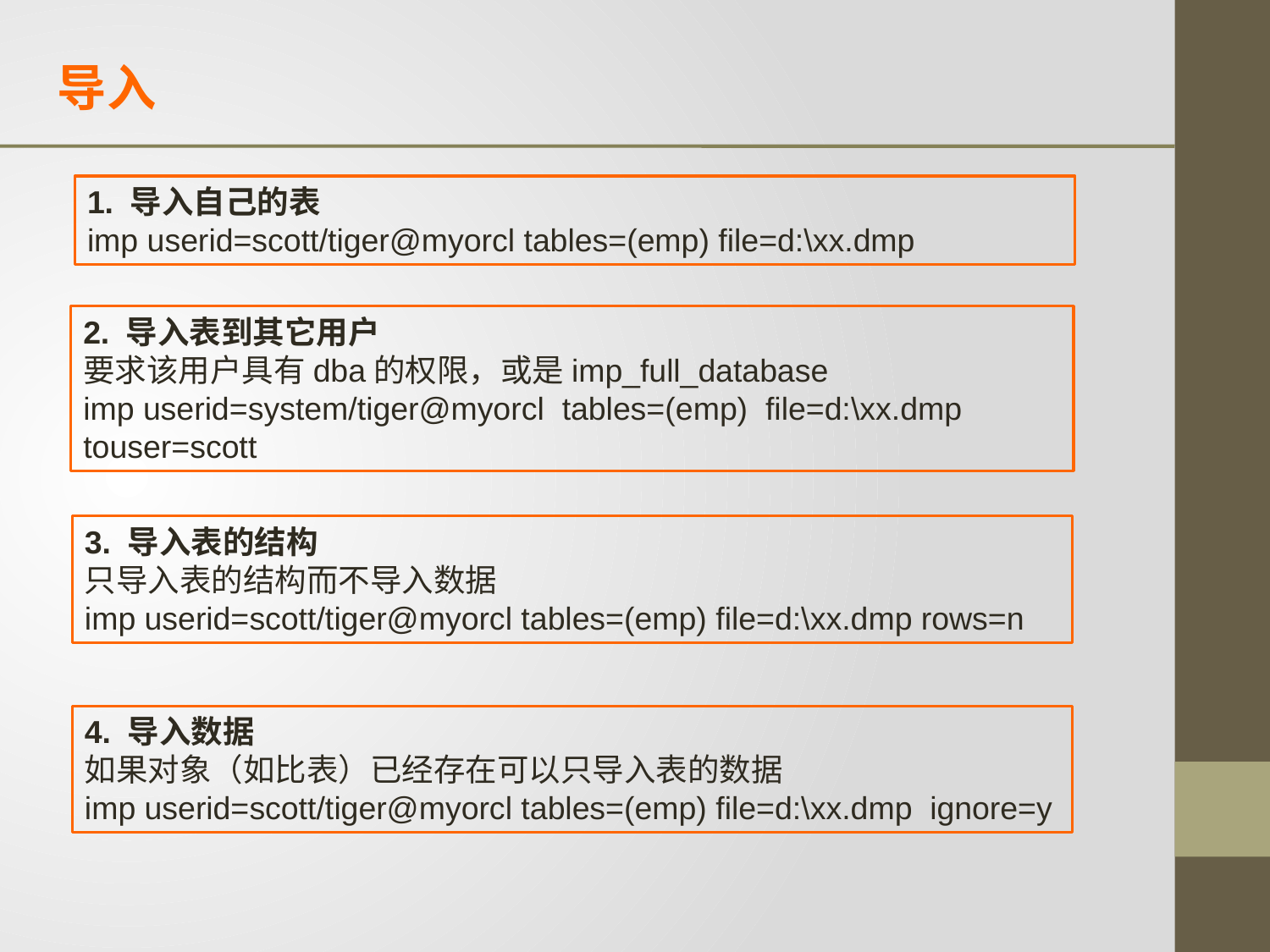

导入
1. 导入自己的表
imp userid=scott/tiger@myorcl tables=(emp) file=d:\xx.dmp
2. 导入表到其它用户
要求该用户具有dba的权限，或是imp_full_database
imp userid=system/tiger@myorcl  tables=(emp)  file=d:\xx.dmp touser=scott
3. 导入表的结构
只导入表的结构而不导入数据
imp userid=scott/tiger@myorcl tables=(emp) file=d:\xx.dmp rows=n
4. 导入数据
如果对象（如比表）已经存在可以只导入表的数据
imp userid=scott/tiger@myorcl tables=(emp) file=d:\xx.dmp  ignore=y